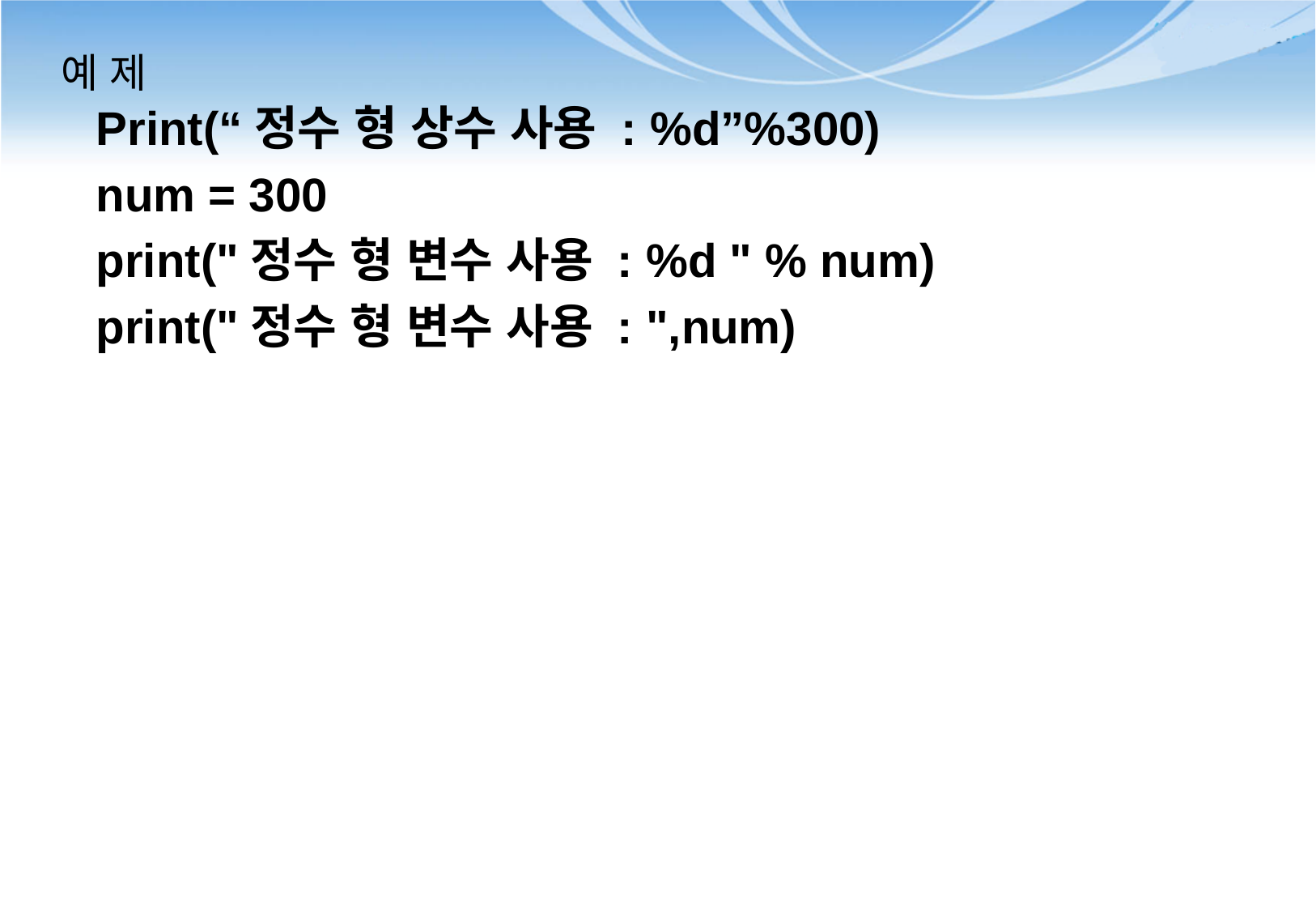

# 예 제
Print(“정수 형 상수 사용 : %d”%300)
num = 300
print("정수 형 변수 사용 : %d " % num)
print("정수 형 변수 사용 : ",num)